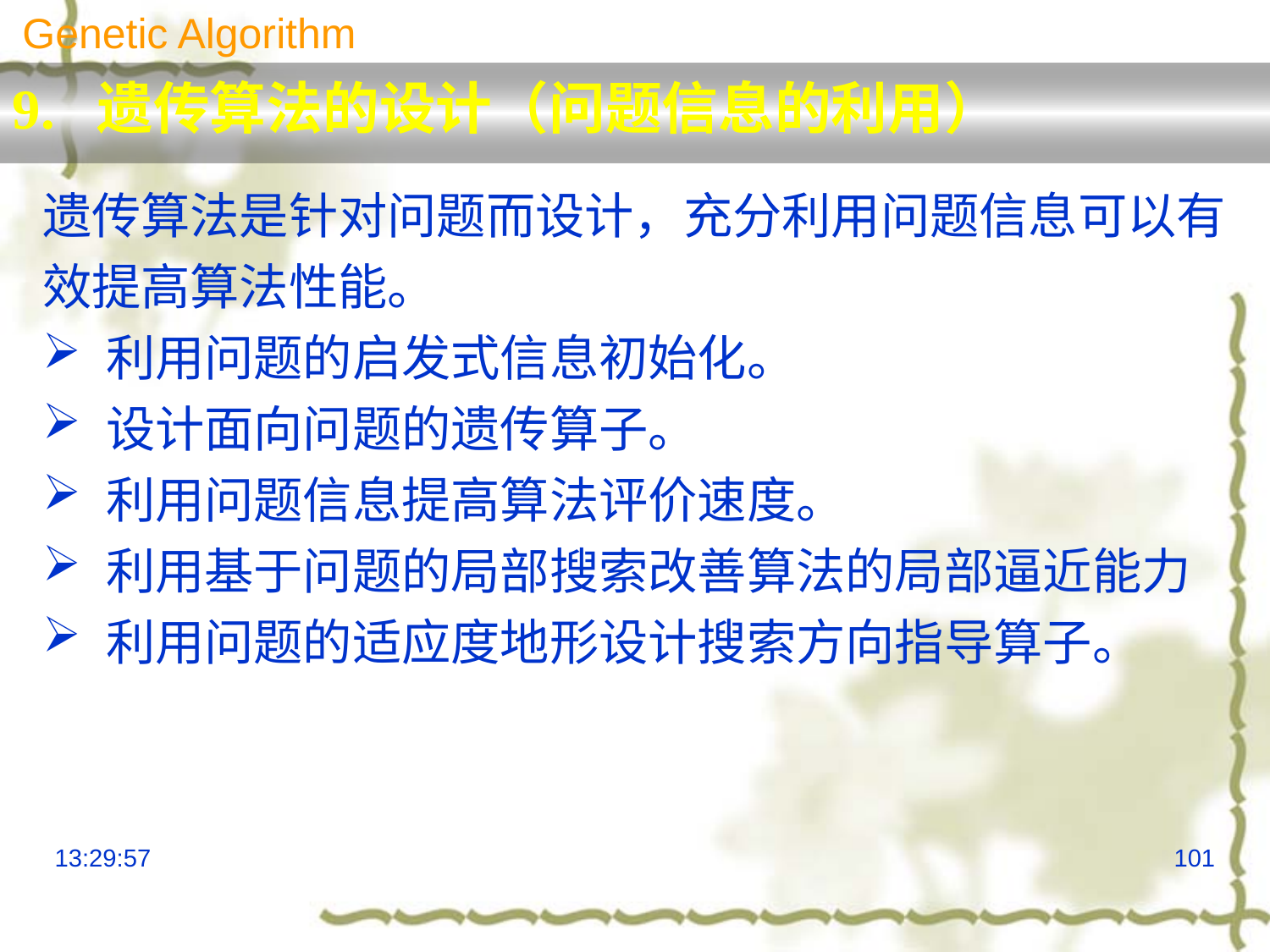

Genetic Algorithm
9.  遗传算法的设计（问题信息的利用）
遗传算法是针对问题而设计，充分利用问题信息可以有效提高算法性能。
利用问题的启发式信息初始化。
设计面向问题的遗传算子。
利用问题信息提高算法评价速度。
利用基于问题的局部搜索改善算法的局部逼近能力
利用问题的适应度地形设计搜索方向指导算子。
13:29:57
101